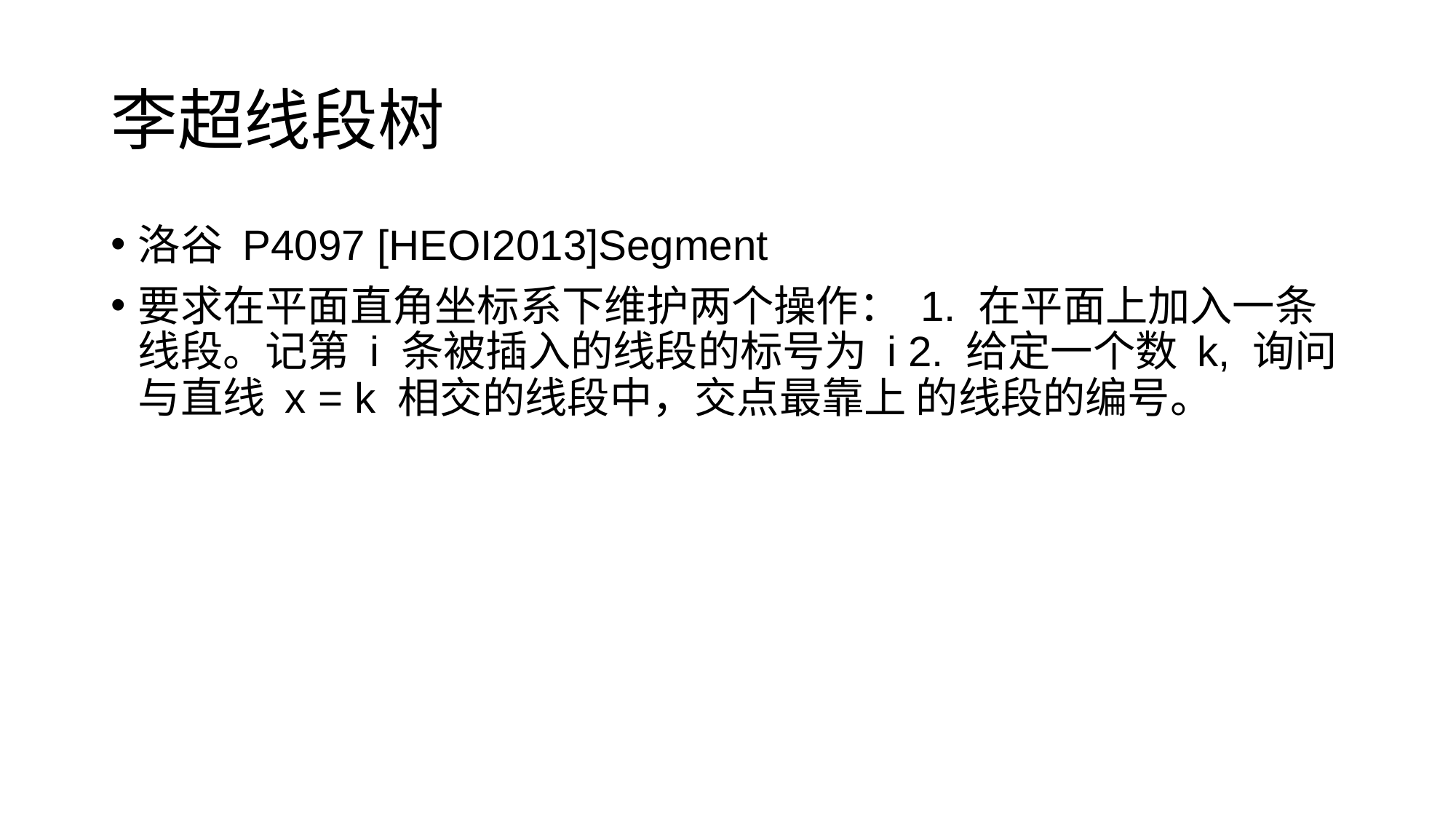

# 李超线段树
洛⾕ P4097 [HEOI2013]Segment
要求在平⾯直⻆坐标系下维护两个操作： 1. 在平⾯上加⼊⼀条线段。记第 i 条被插⼊的线段的标号为 i 2. 给定⼀个数 k, 询问与直线 x = k 相交的线段中，交点最靠上 的线段的编号。